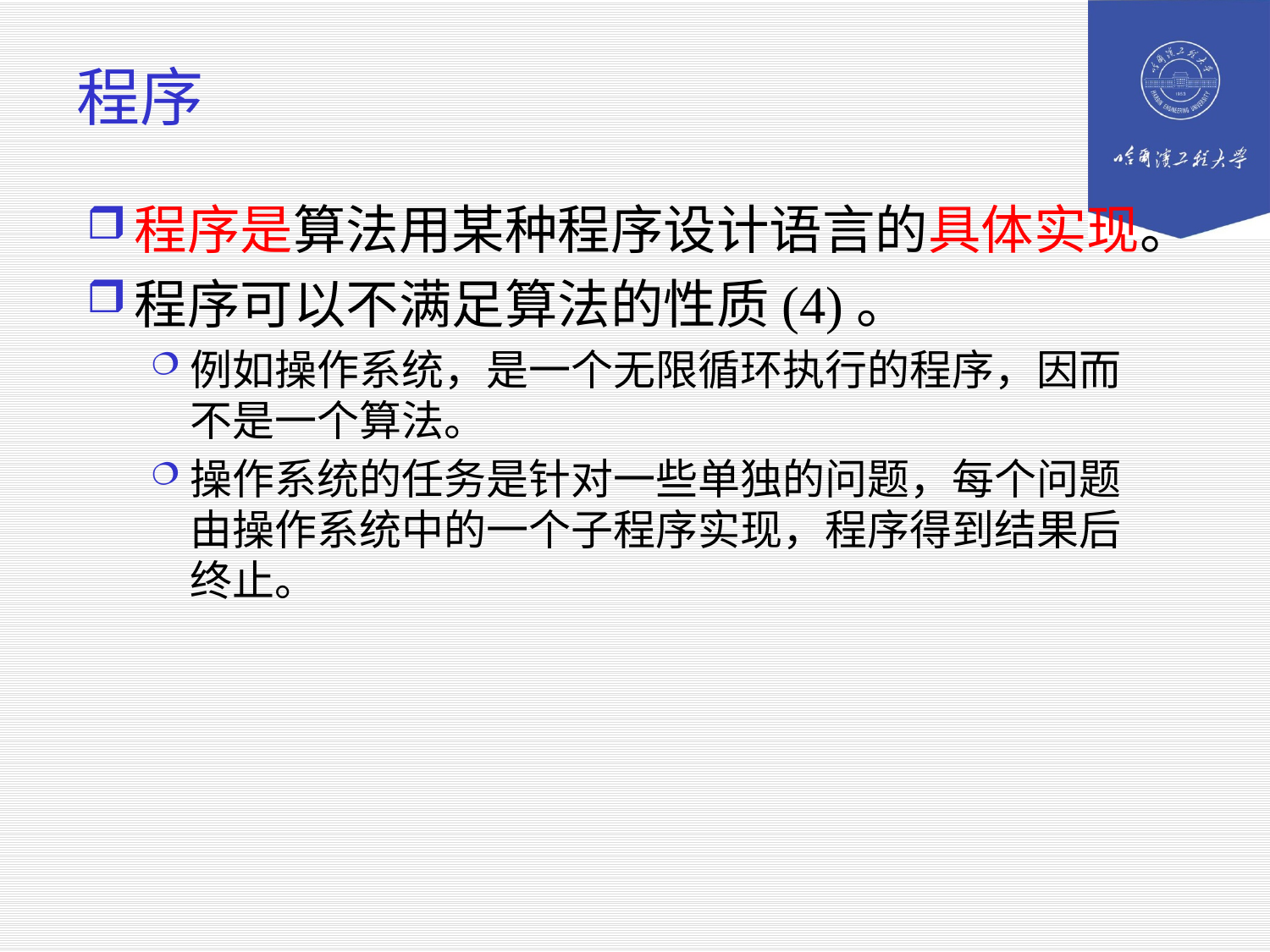

# 程序
程序是算法用某种程序设计语言的具体实现。
程序可以不满足算法的性质(4)。
例如操作系统，是一个无限循环执行的程序，因而不是一个算法。
操作系统的任务是针对一些单独的问题，每个问题由操作系统中的一个子程序实现，程序得到结果后终止。